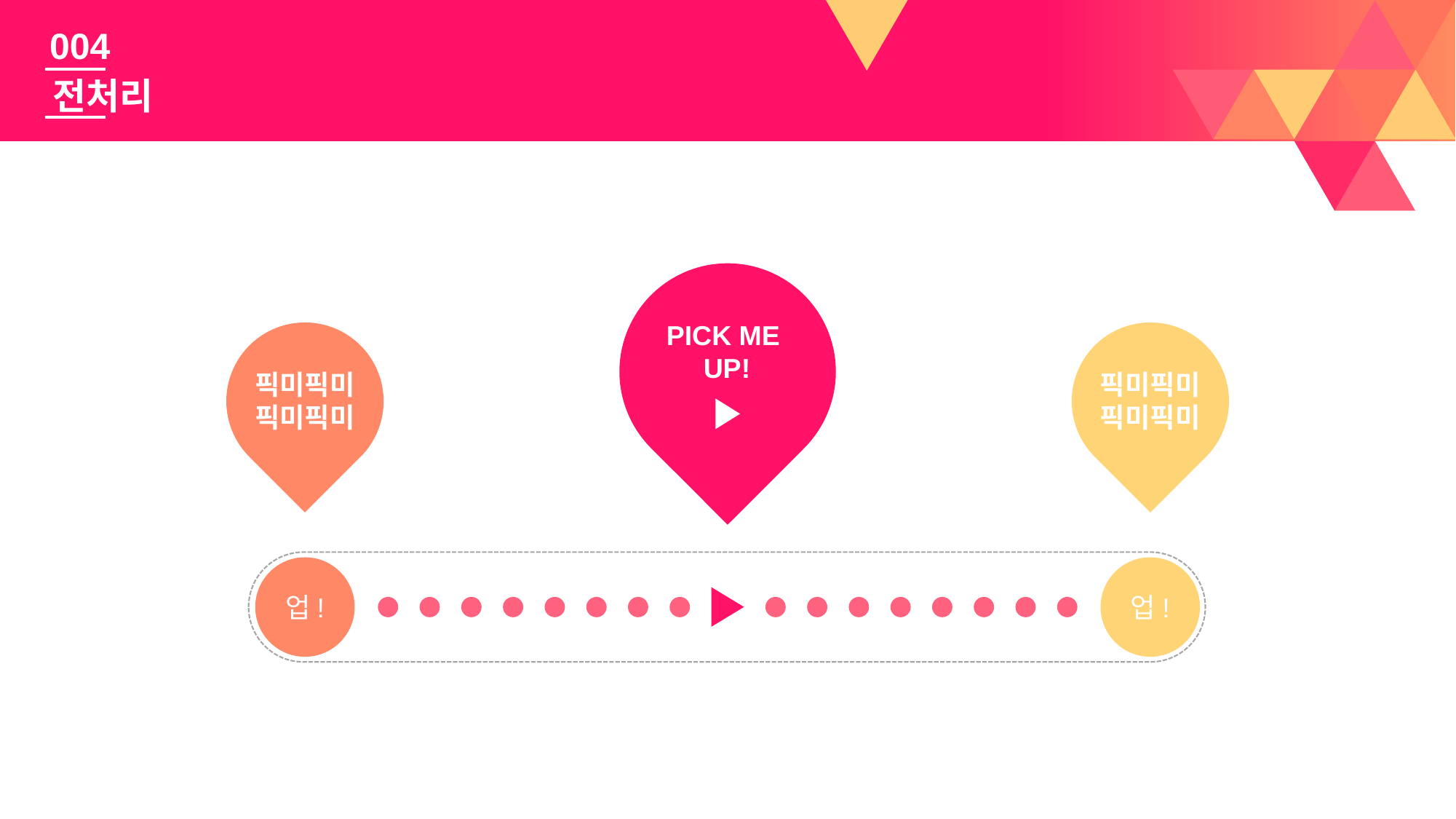

004
전처리

PICK ME
UP!
▶

픽미픽미
픽미픽미

픽미픽미
픽미픽미

업!
업!